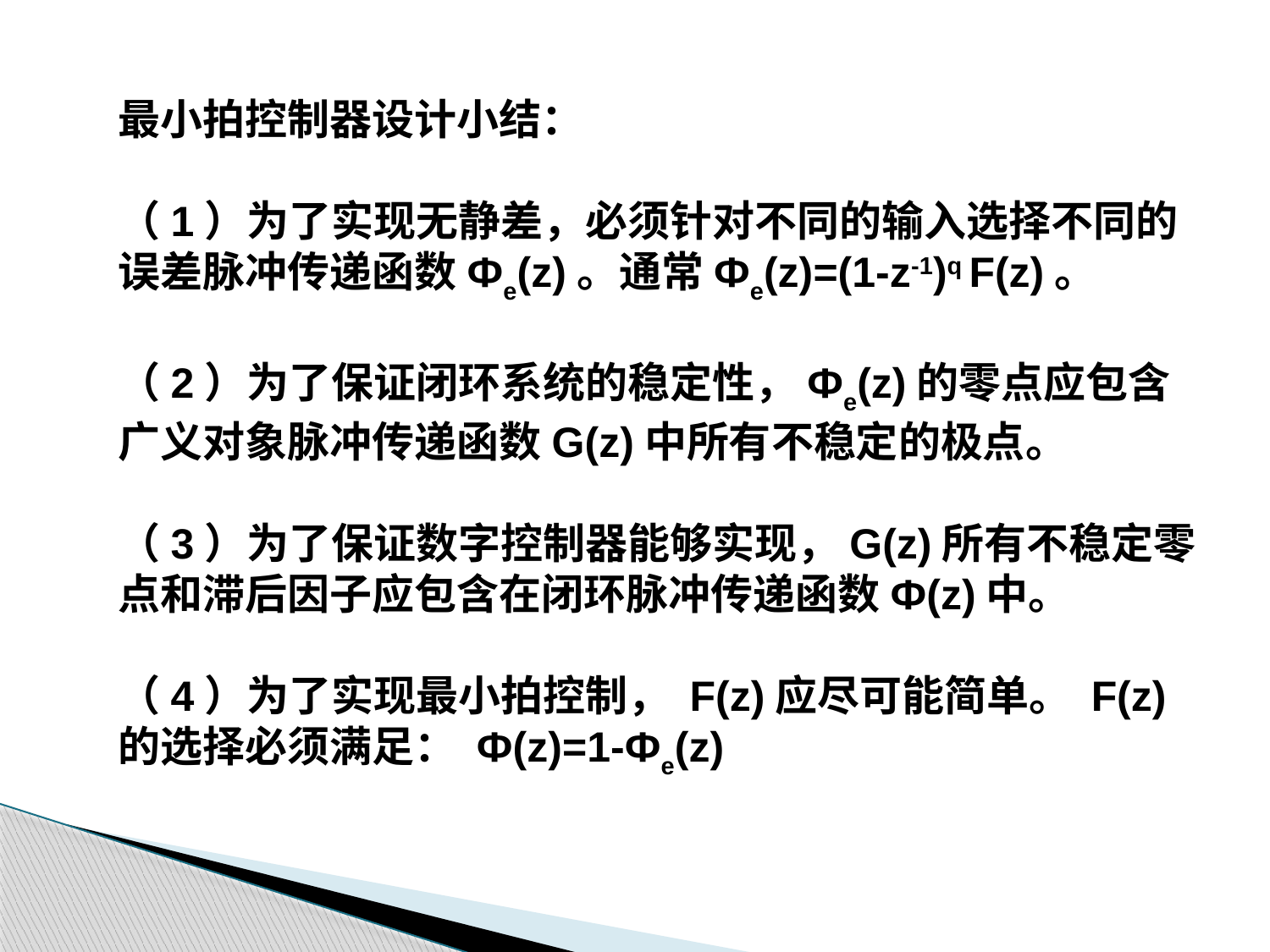

最小拍控制器设计小结：

	（1）为了实现无静差，必须针对不同的输入选择不同的误差脉冲传递函数Фe(z)。通常Фe(z)=(1-z-1)q F(z)。

	（2）为了保证闭环系统的稳定性，Фe(z)的零点应包含广义对象脉冲传递函数G(z)中所有不稳定的极点。

	（3）为了保证数字控制器能够实现，G(z)所有不稳定零点和滞后因子应包含在闭环脉冲传递函数Ф(z)中。

	（4）为了实现最小拍控制， F(z)应尽可能简单。 F(z)的选择必须满足： Ф(z)=1-Фe(z)